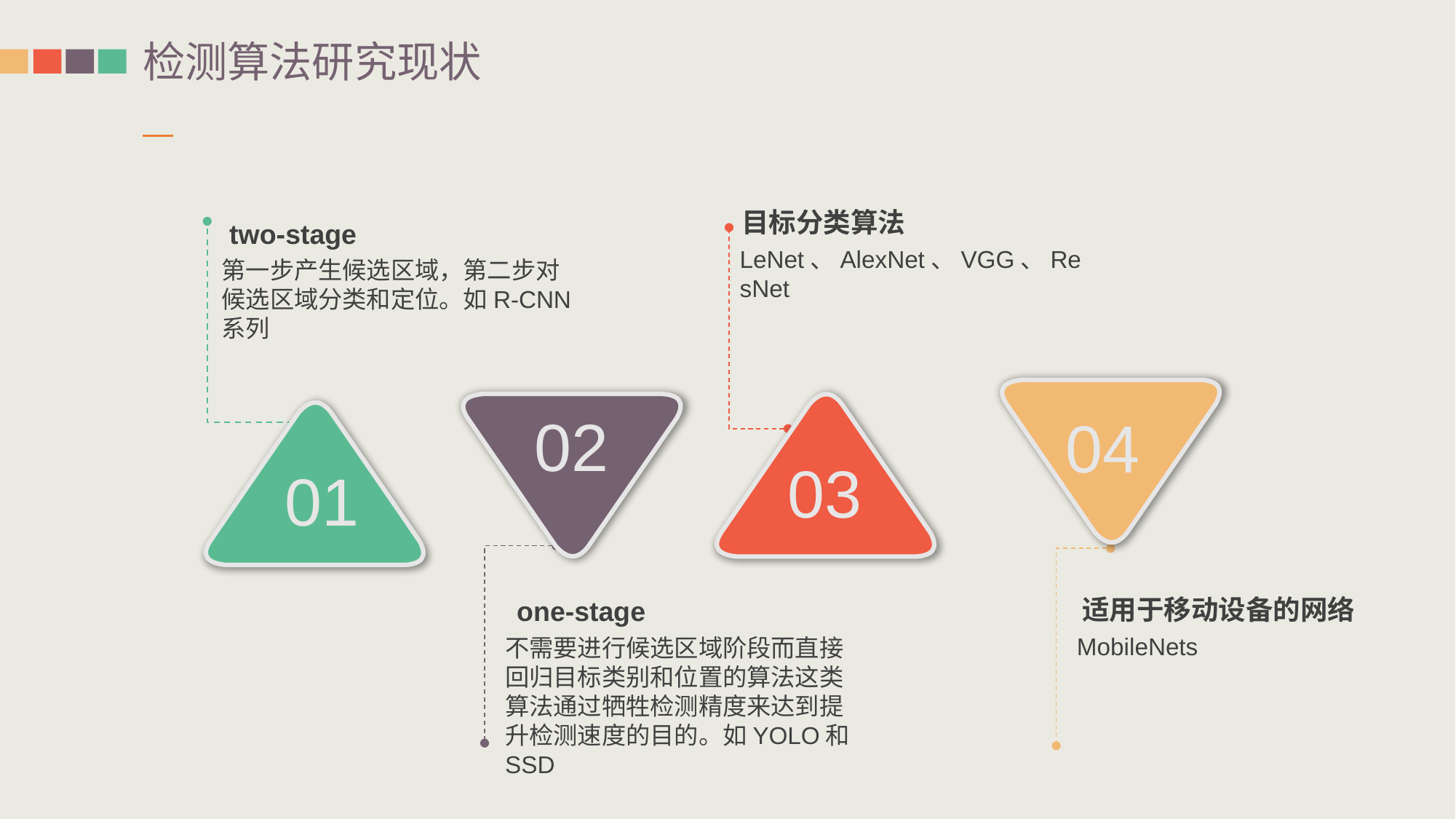

检测算法研究现状

目标分类算法
LeNet、AlexNet、VGG、ResNet
two-stage
第一步产生候选区域，第二步对候选区域分类和定位。如R-CNN系列

04

03

02

01

适用于移动设备的网络
MobileNets
one-stage
不需要进行候选区域阶段而直接回归目标类别和位置的算法这类算法通过牺牲检测精度来达到提升检测速度的目的。如YOLO和SSD